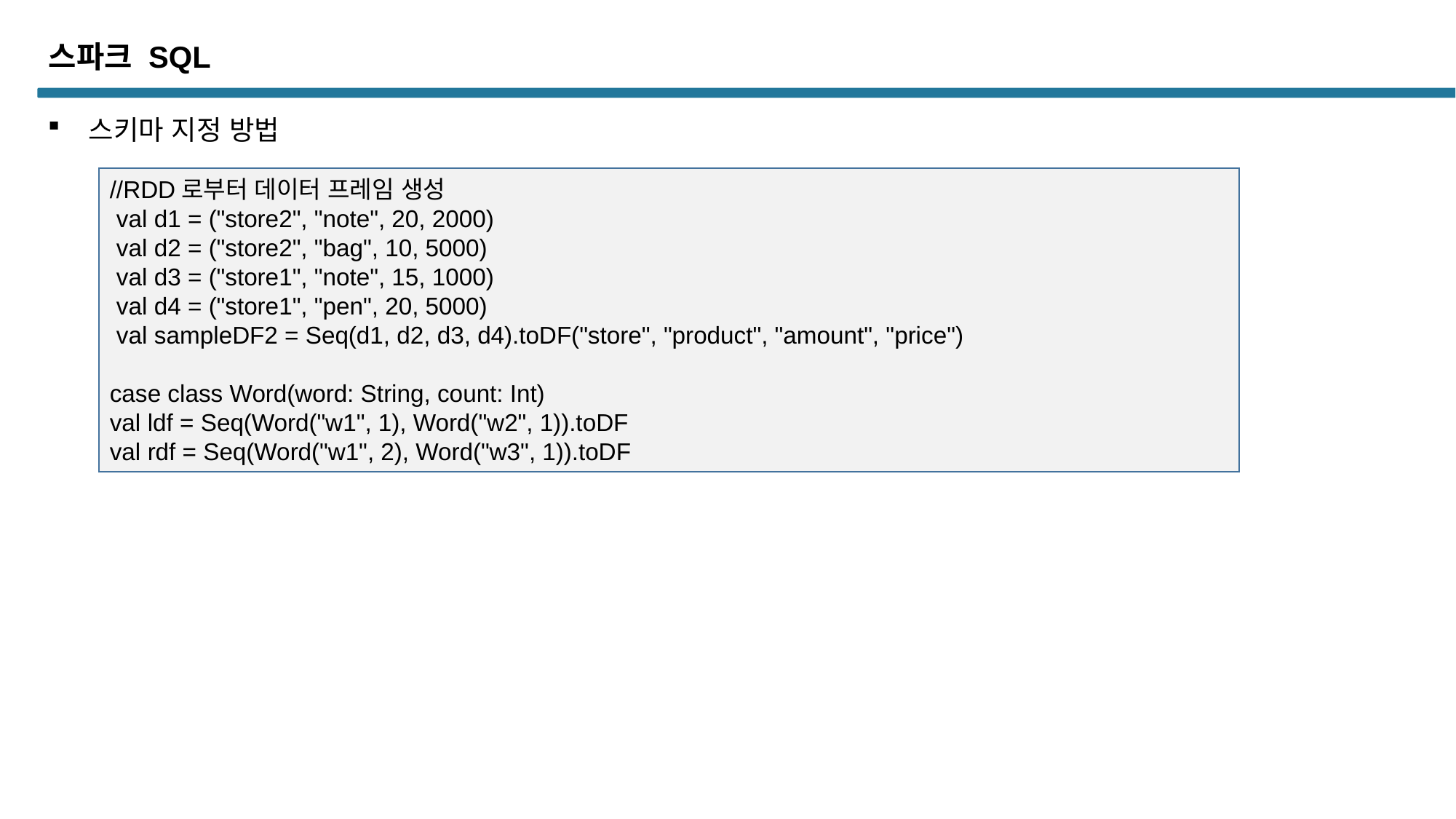

스파크 SQL
스키마 지정 방법
//RDD로부터 데이터 프레임 생성
 val d1 = ("store2", "note", 20, 2000)
 val d2 = ("store2", "bag", 10, 5000)
 val d3 = ("store1", "note", 15, 1000)
 val d4 = ("store1", "pen", 20, 5000)
 val sampleDF2 = Seq(d1, d2, d3, d4).toDF("store", "product", "amount", "price")

case class Word(word: String, count: Int)
val ldf = Seq(Word("w1", 1), Word("w2", 1)).toDF
val rdf = Seq(Word("w1", 2), Word("w3", 1)).toDF